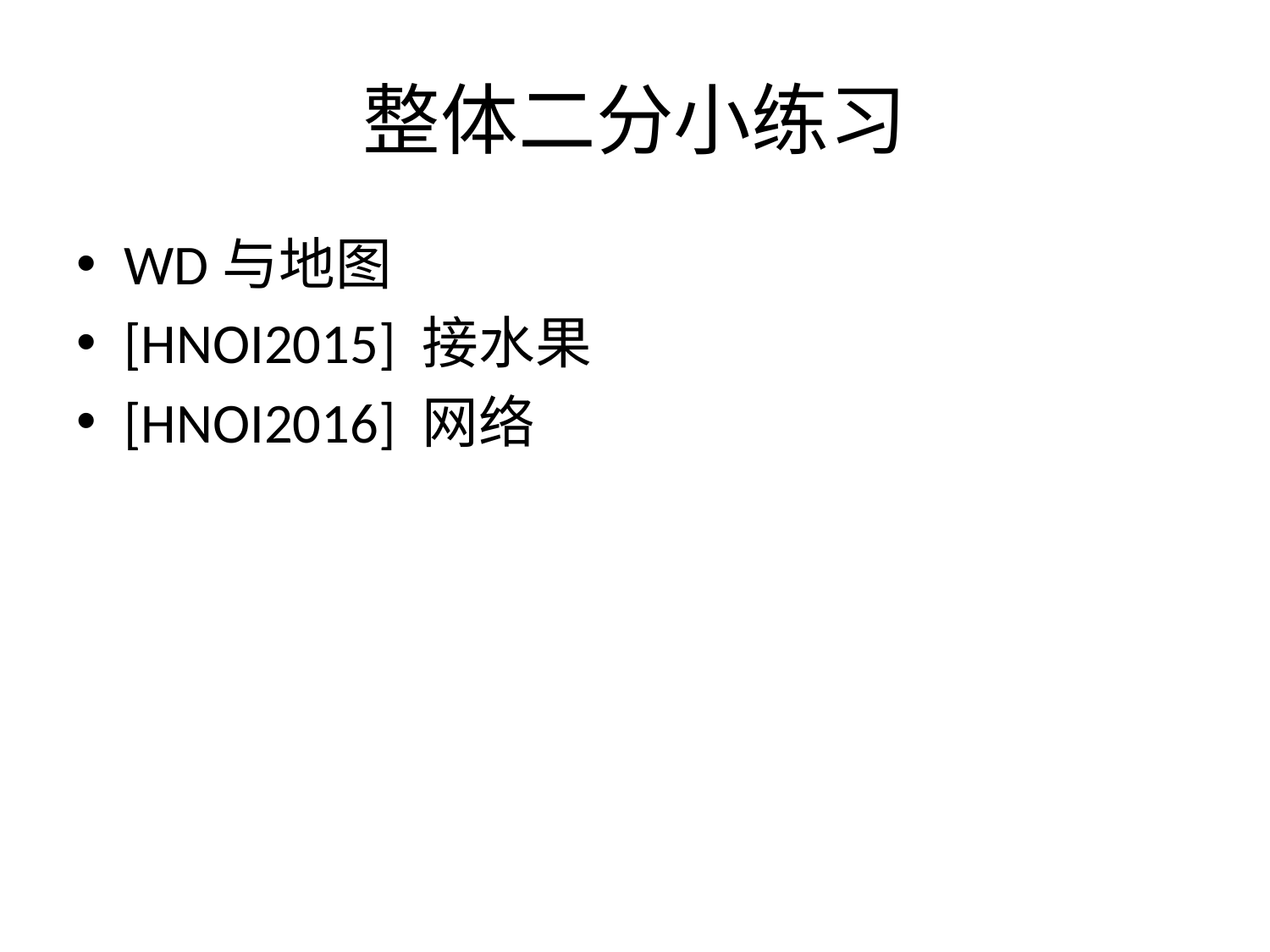

# 整体二分小练习
WD与地图
[HNOI2015] 接水果
[HNOI2016] 网络